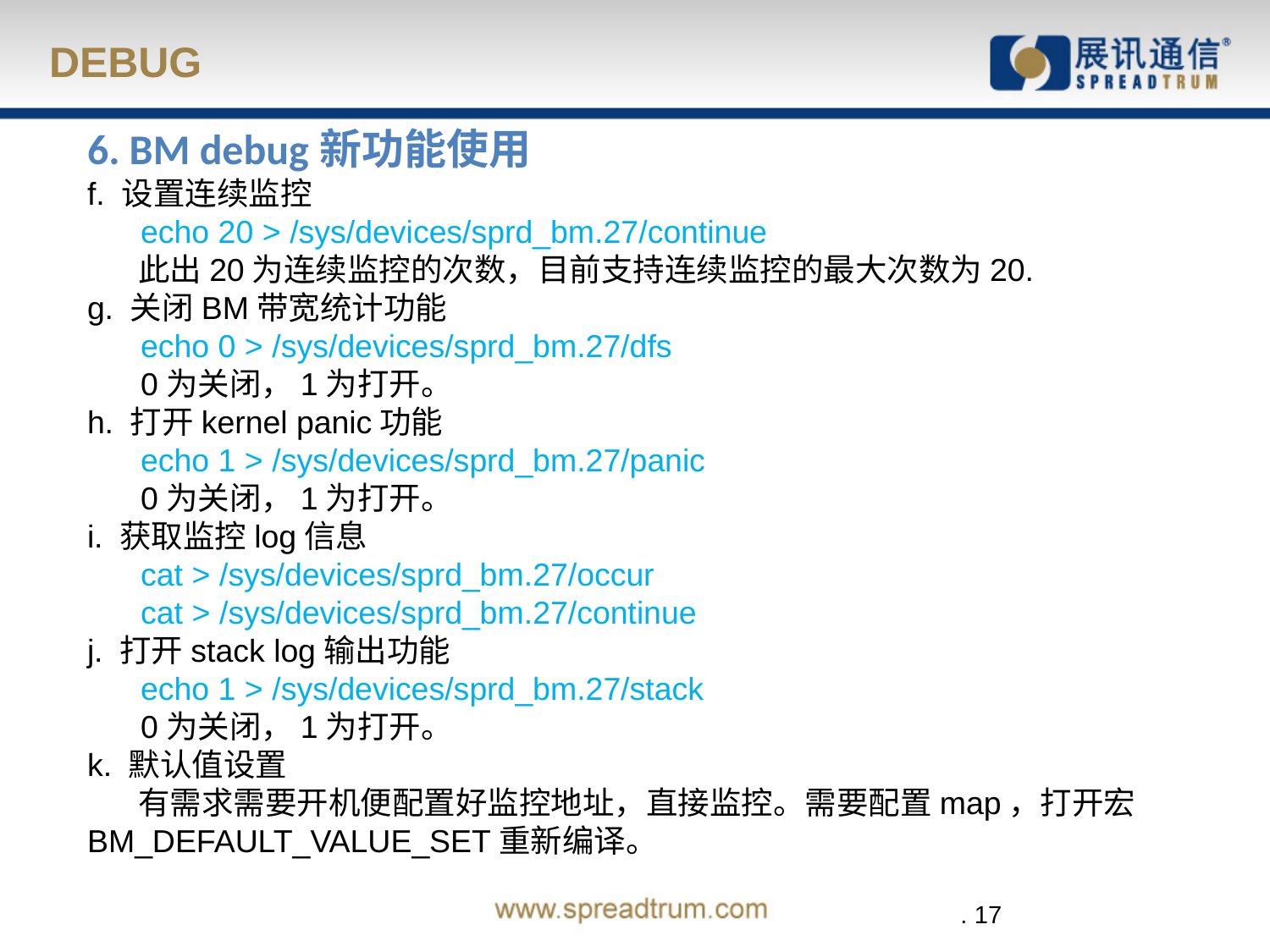

# DEBUG
6. BM debug新功能使用
f. 设置连续监控
      echo 20 > /sys/devices/sprd_bm.27/continue
      此出20为连续监控的次数，目前支持连续监控的最大次数为20.
g. 关闭BM带宽统计功能
      echo 0 > /sys/devices/sprd_bm.27/dfs
      0为关闭，1为打开。
h. 打开kernel panic功能
      echo 1 > /sys/devices/sprd_bm.27/panic
      0为关闭，1为打开。
i. 获取监控log信息
      cat > /sys/devices/sprd_bm.27/occur
      cat > /sys/devices/sprd_bm.27/continue
j. 打开stack log输出功能
      echo 1 > /sys/devices/sprd_bm.27/stack
      0为关闭，1为打开。
k. 默认值设置
      有需求需要开机便配置好监控地址，直接监控。需要配置map，打开宏         BM_DEFAULT_VALUE_SET重新编译。

  . 17